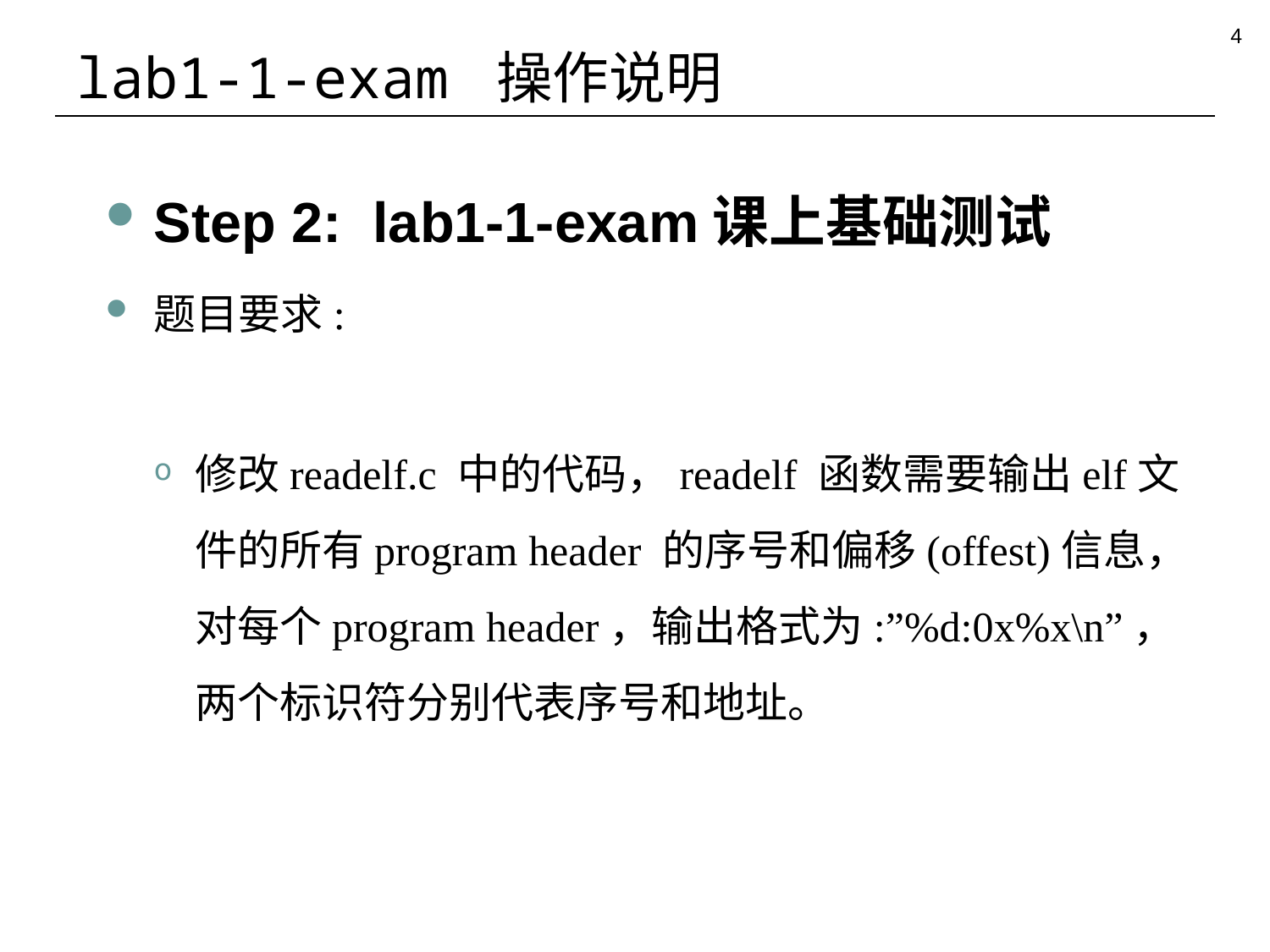

4
# lab1-1-exam 操作说明
Step 2:  lab1-1-exam课上基础测试
题目要求:

修改readelf.c 中的代码，readelf 函数需要输出elf文件的所有program header 的序号和偏移(offest)信息，对每个program header，输出格式为:”%d:0x%x\n”，两个标识符分别代表序号和地址。